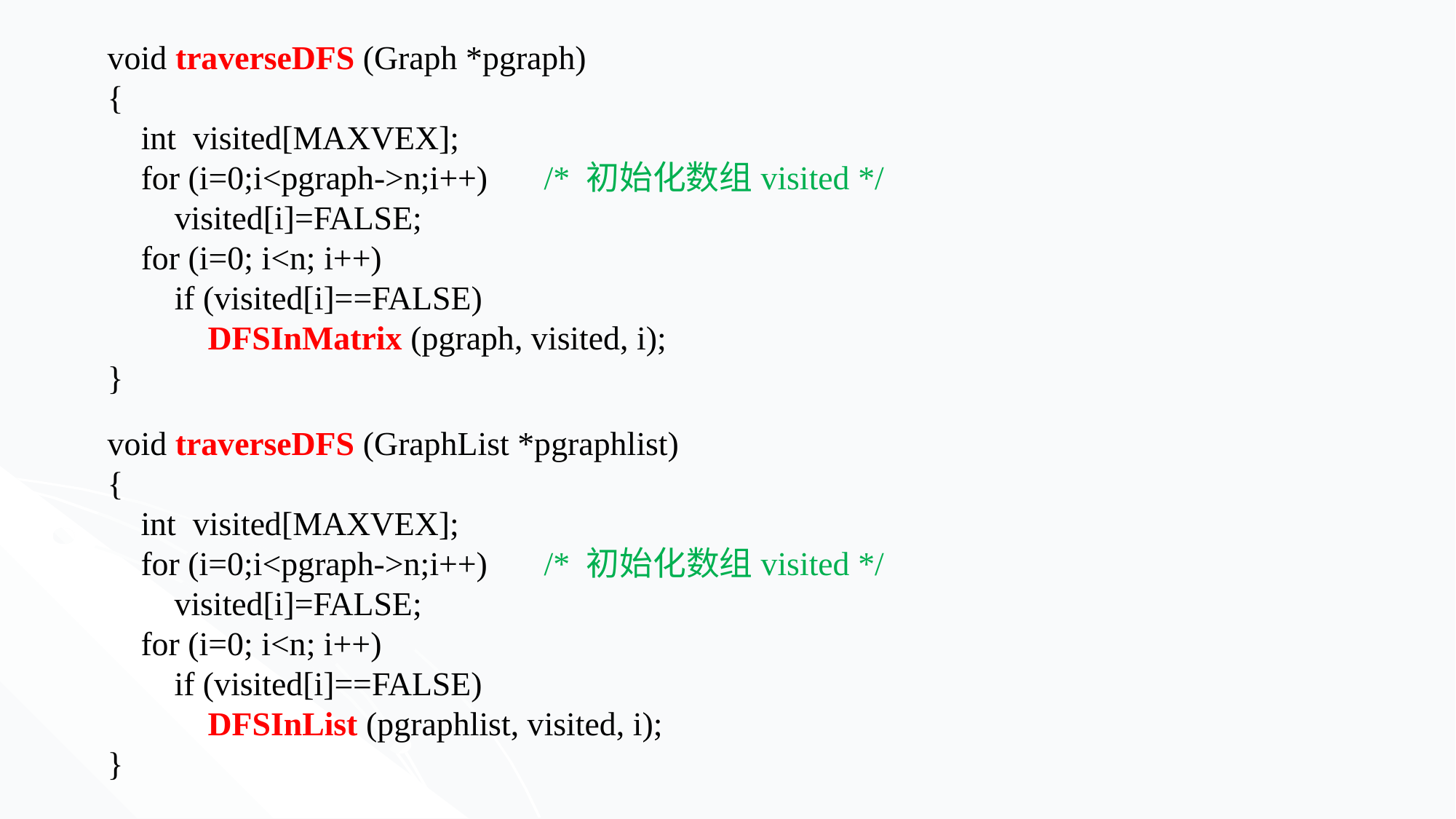

void traverseDFS (Graph *pgraph)
{
    int  visited[MAXVEX];
    for (i=0;i<pgraph->n;i++) 	/* 初始化数组visited */
        visited[i]=FALSE;
    for (i=0; i<n; i++)
        if (visited[i]==FALSE)
            DFSInMatrix (pgraph, visited, i);
}
void traverseDFS (GraphList *pgraphlist)
{
    int  visited[MAXVEX];
    for (i=0;i<pgraph->n;i++) 	/* 初始化数组visited */
        visited[i]=FALSE;
    for (i=0; i<n; i++)
        if (visited[i]==FALSE)
            DFSInList (pgraphlist, visited, i);
}